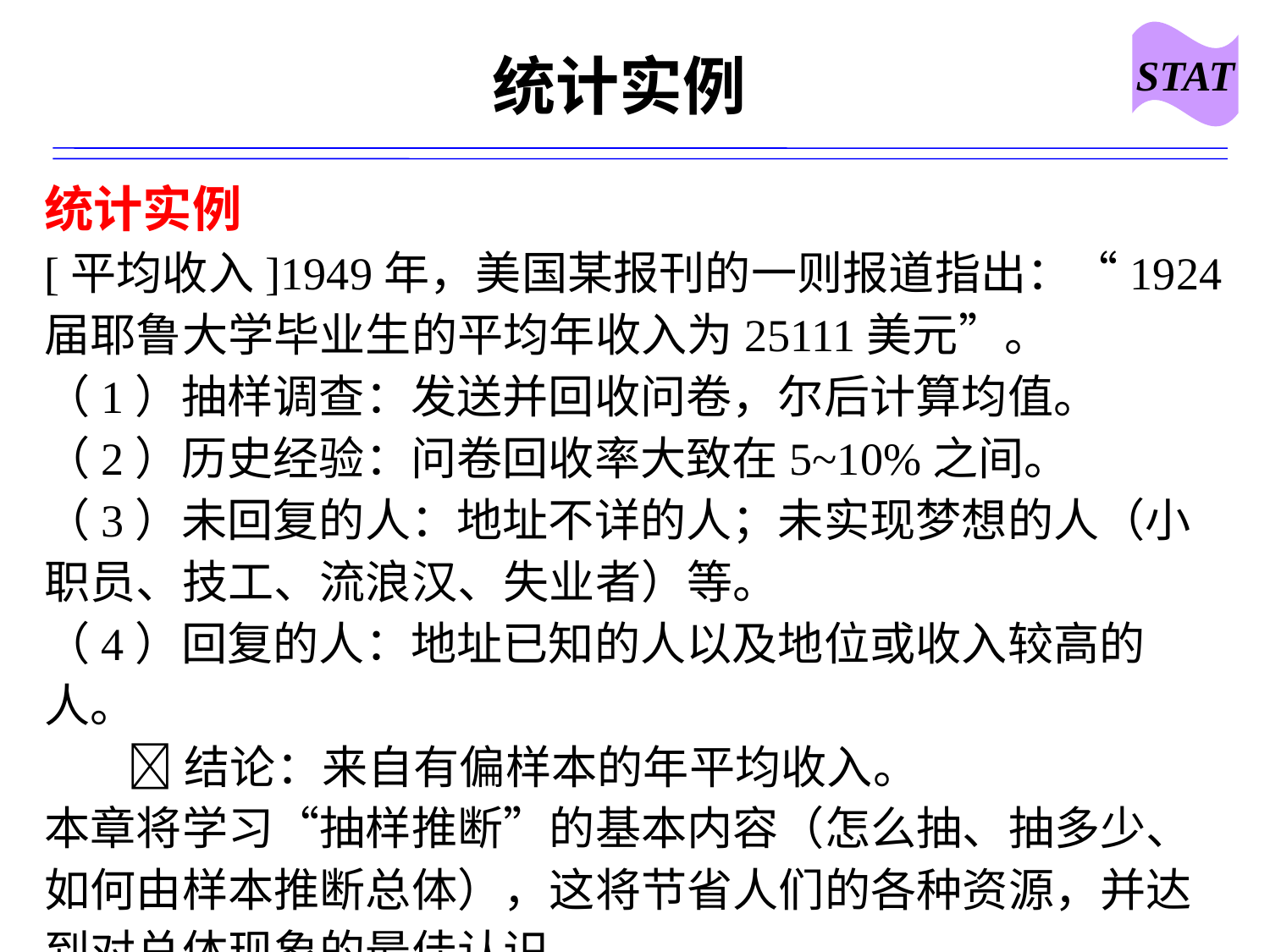

STAT
# 统计实例

统计实例
[平均收入]1949年，美国某报刊的一则报道指出：“1924届耶鲁大学毕业生的平均年收入为25111美元”。
（1）抽样调查：发送并回收问卷，尔后计算均值。
（2）历史经验：问卷回收率大致在5~10%之间。
（3）未回复的人：地址不详的人；未实现梦想的人（小职员、技工、流浪汉、失业者）等。
（4）回复的人：地址已知的人以及地位或收入较高的人。
        ⇒结论：来自有偏样本的年平均收入。
本章将学习“抽样推断”的基本内容（怎么抽、抽多少、如何由样本推断总体），这将节省人们的各种资源，并达到对总体现象的最佳认识。